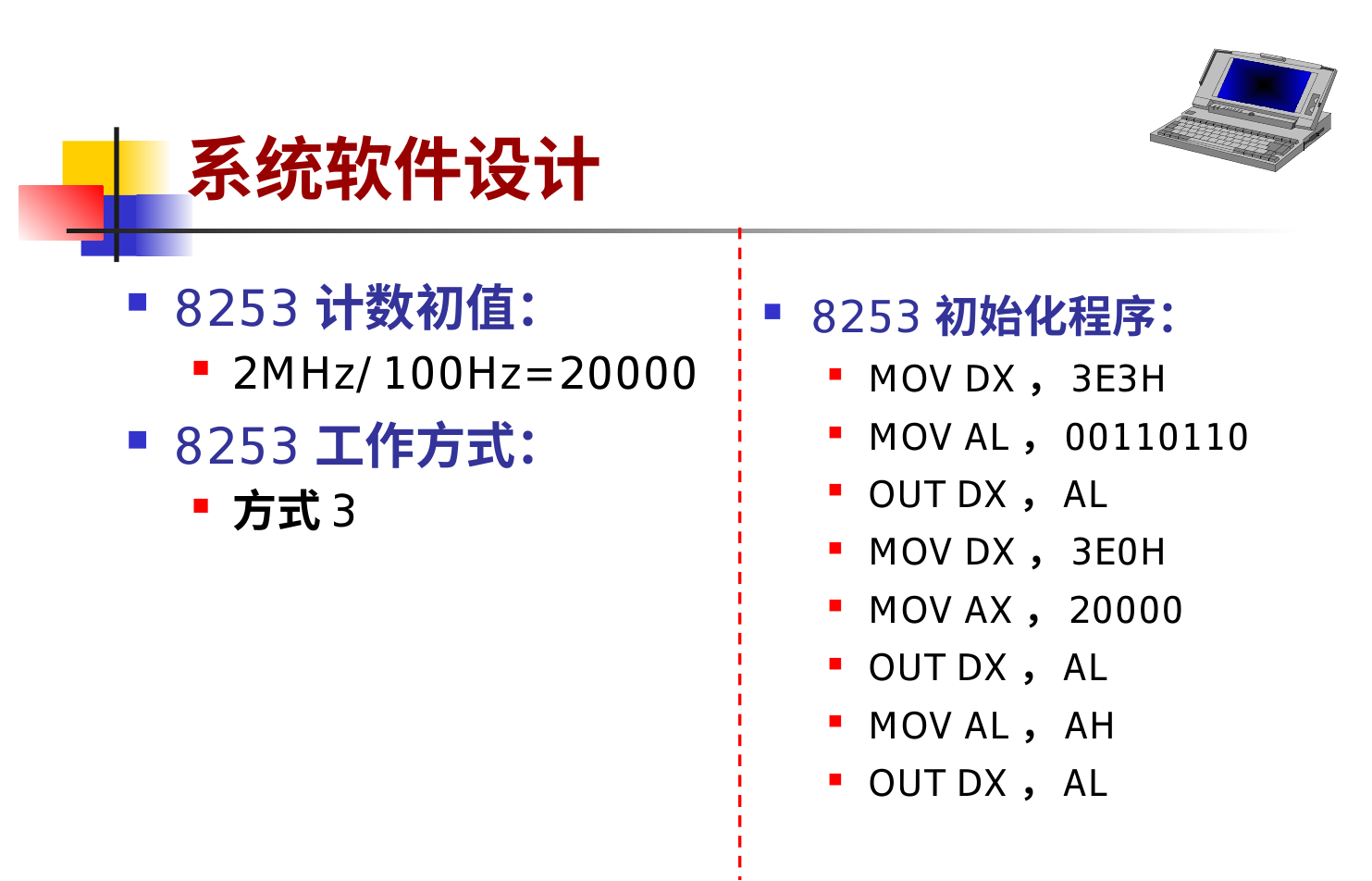

# 系统软件设计

8253计数初值：
2MHz/100Hz=20000
8253工作方式：
方式3
8253初始化程序：
MOV DX，3E3H
MOV AL，00110110
OUT DX，AL
MOV DX，3E0H
MOV AX，20000
OUT DX，AL
MOV AL，AH
OUT DX，AL
45